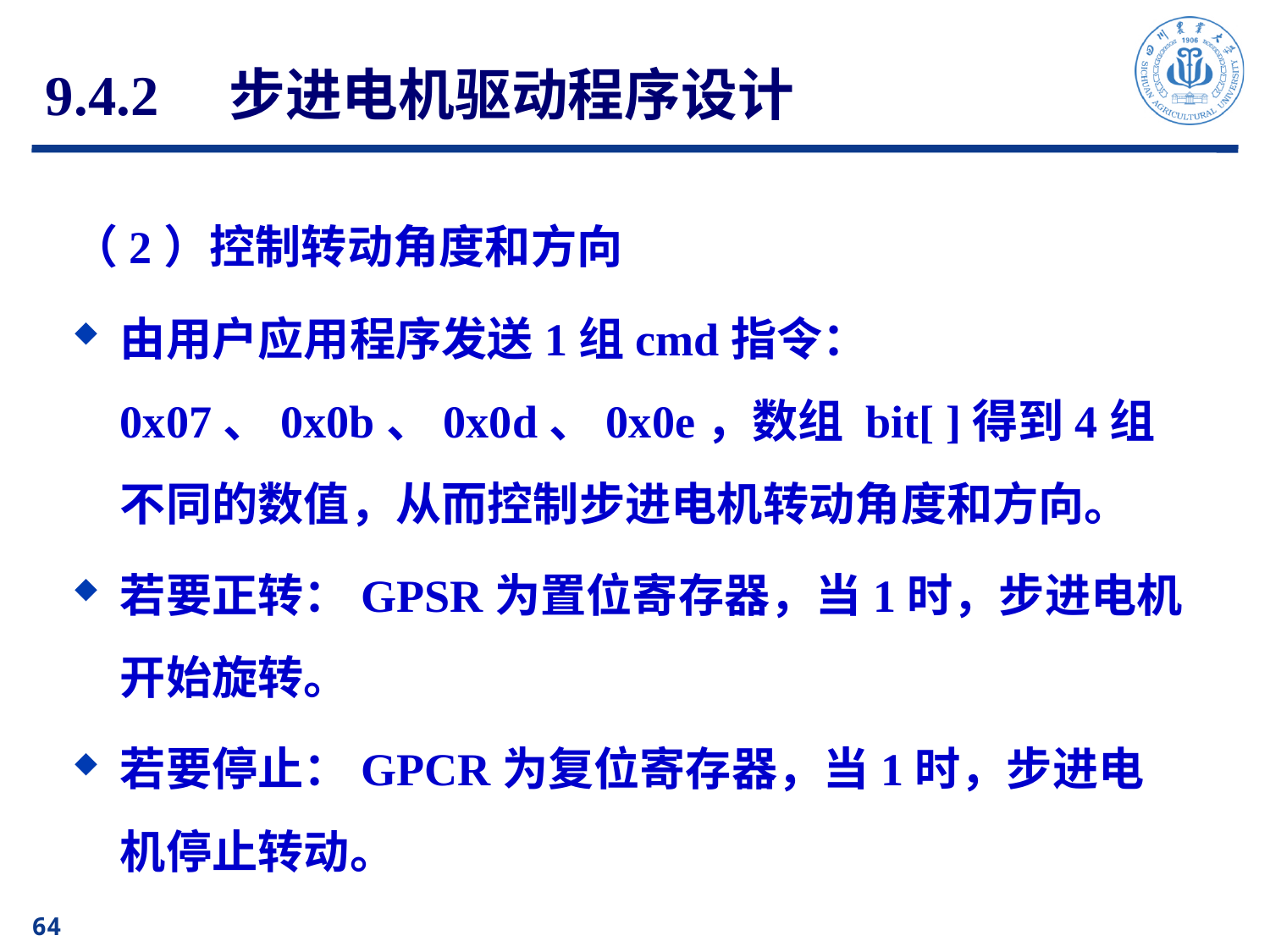

9.4.2　步进电机驱动程序设计
（2）控制转动角度和方向
由用户应用程序发送1组cmd指令：0x07、0x0b、0x0d、0x0e，数组 bit[ ]得到4组不同的数值，从而控制步进电机转动角度和方向。
若要正转：GPSR为置位寄存器，当1时，步进电机开始旋转。
若要停止：GPCR为复位寄存器，当1时，步进电机停止转动。